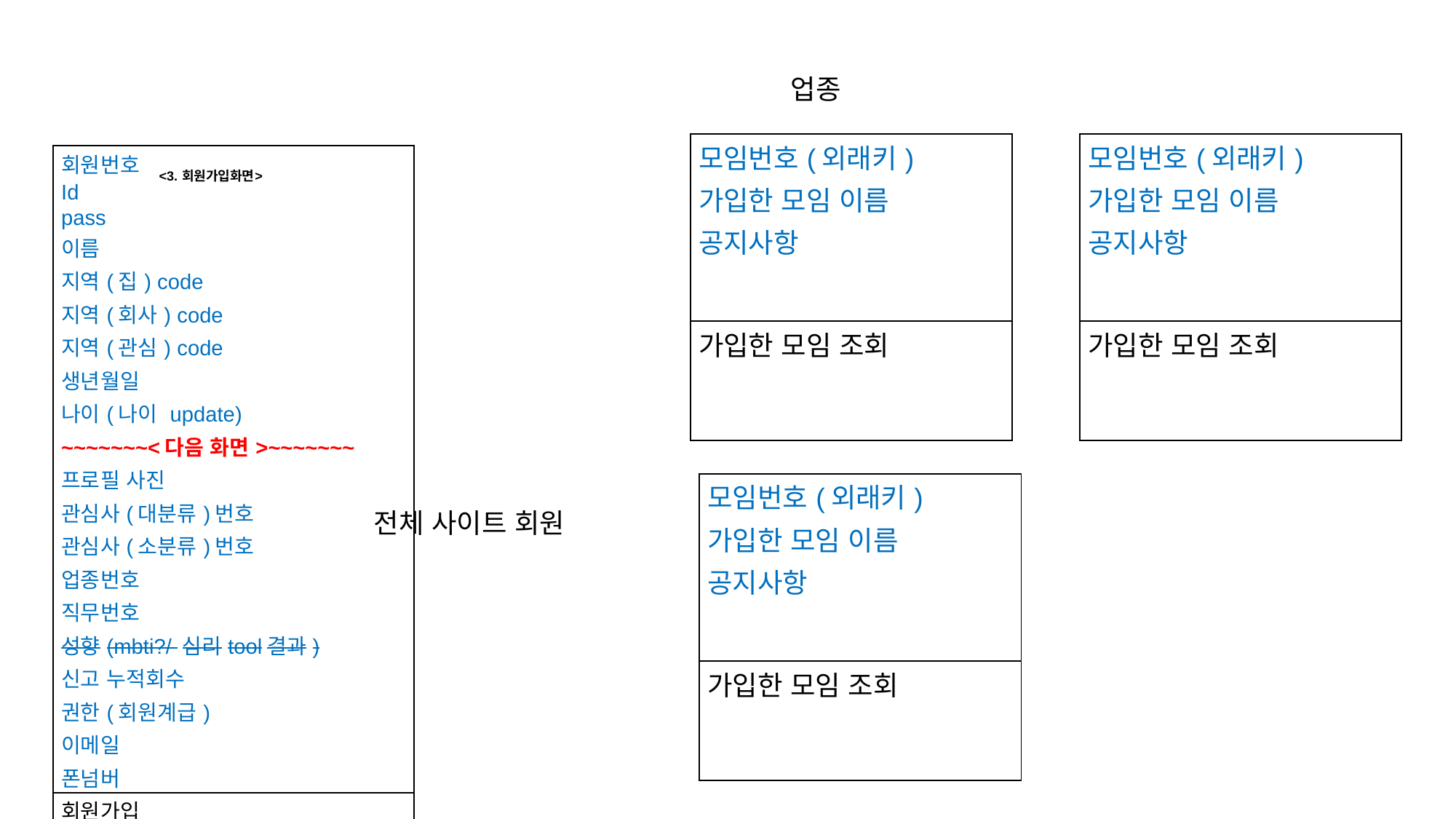

업종
| 모임번호(외래키) 가입한 모임 이름 공지사항 |
| --- |
| 가입한 모임 조회 |
| 모임번호(외래키) 가입한 모임 이름 공지사항 |
| --- |
| 가입한 모임 조회 |
| 회원번호 Id pass 이름 지역(집) code 지역(회사) code 지역(관심) code 생년월일 나이(나이 update) ~~~~~~~<다음 화면>~~~~~~~ 프로필 사진 관심사(대분류)번호 관심사(소분류)번호 업종번호 직무번호 성향(mbti?/ 심리tool결과) 신고 누적회수 권한(회원계급) 이메일 폰넘버 |
| --- |
| 회원가입 회원탈퇴 회원정보 수정(update) 회원정보 조회 나이 update 권한 update 강퇴 |
# <3. 회원가입화면>
| 모임번호(외래키) 가입한 모임 이름 공지사항 |
| --- |
| 가입한 모임 조회 |
전체 사이트 회원